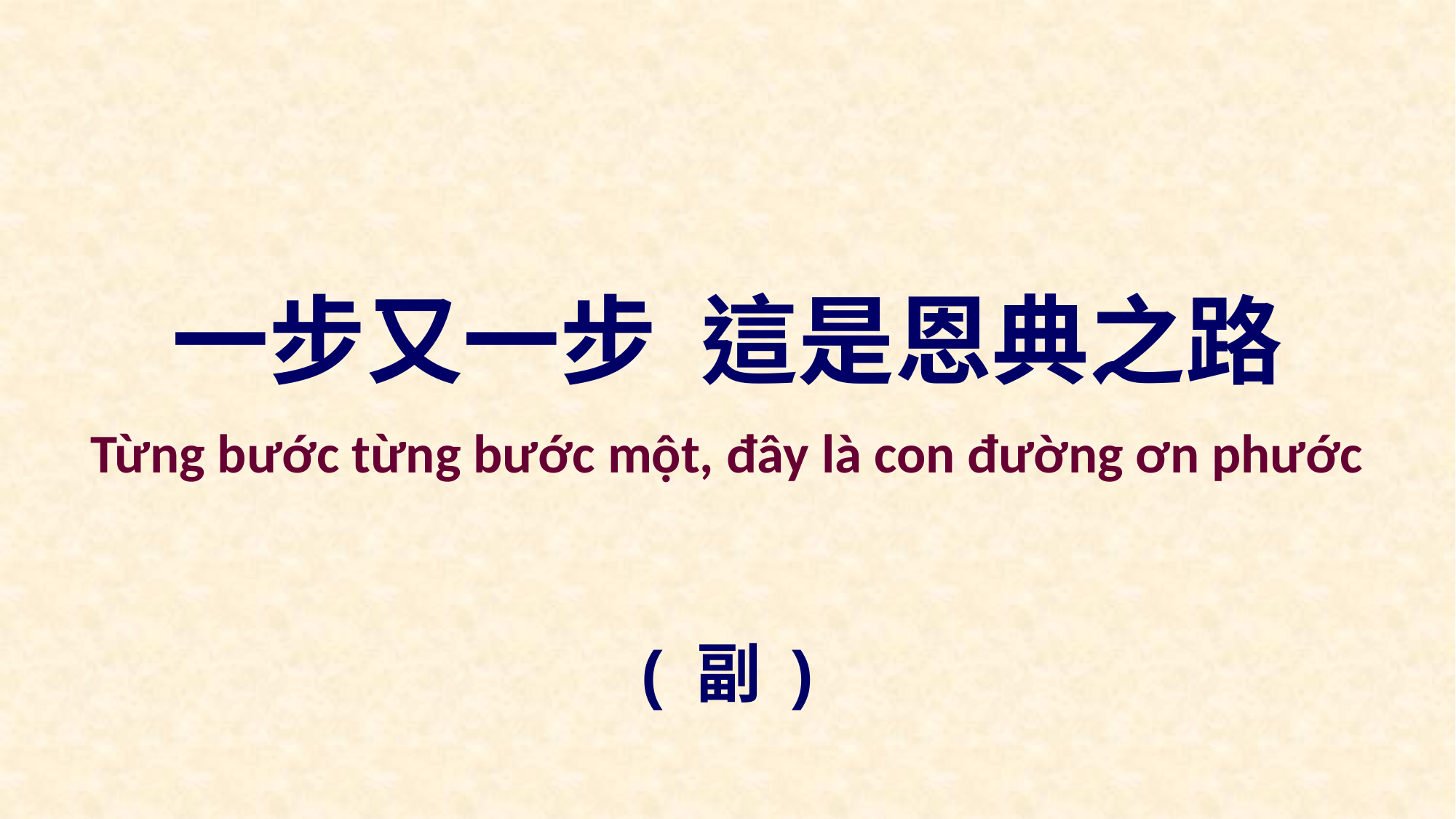

一步又一步  這是恩典之路
Từng bước từng bước một, đây là con đường ơn phước
( 副 )